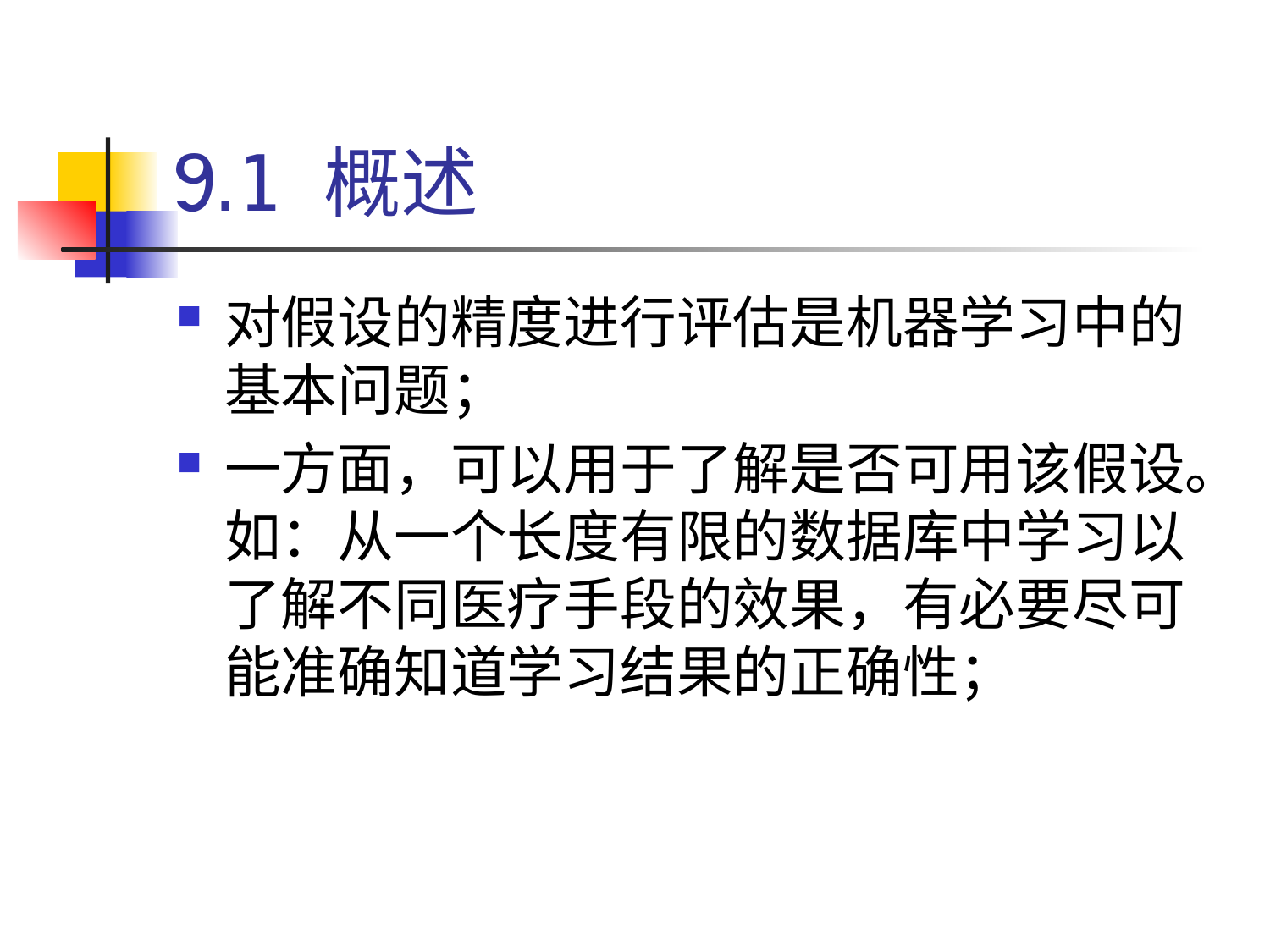

# 9.1 概述
对假设的精度进行评估是机器学习中的基本问题；
一方面，可以用于了解是否可用该假设。如：从一个长度有限的数据库中学习以了解不同医疗手段的效果，有必要尽可能准确知道学习结果的正确性；